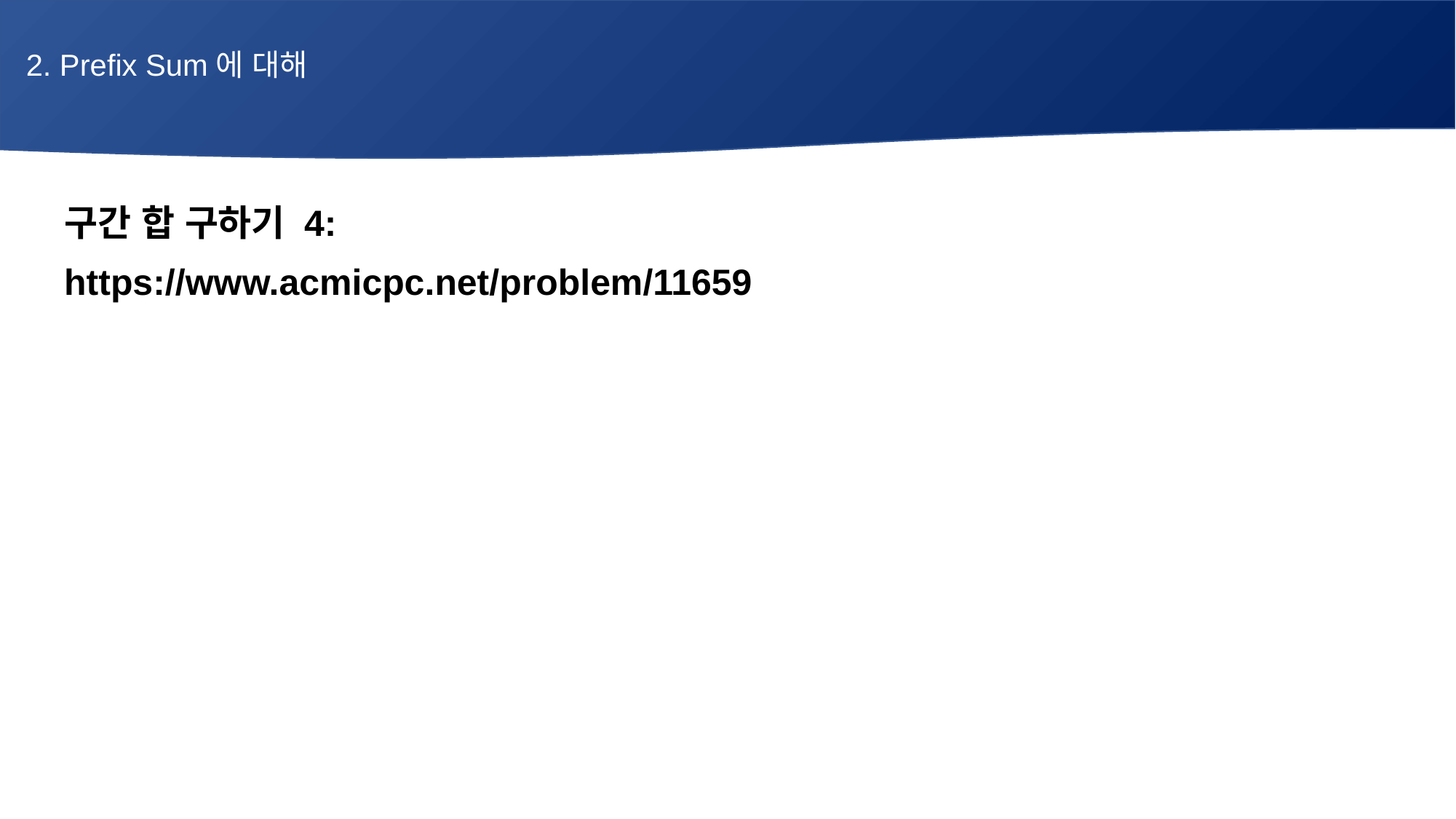

2. Prefix Sum에 대해
# 매주 1 과제 LV2
구간 합 구하기 4:
https://www.acmicpc.net/problem/11659